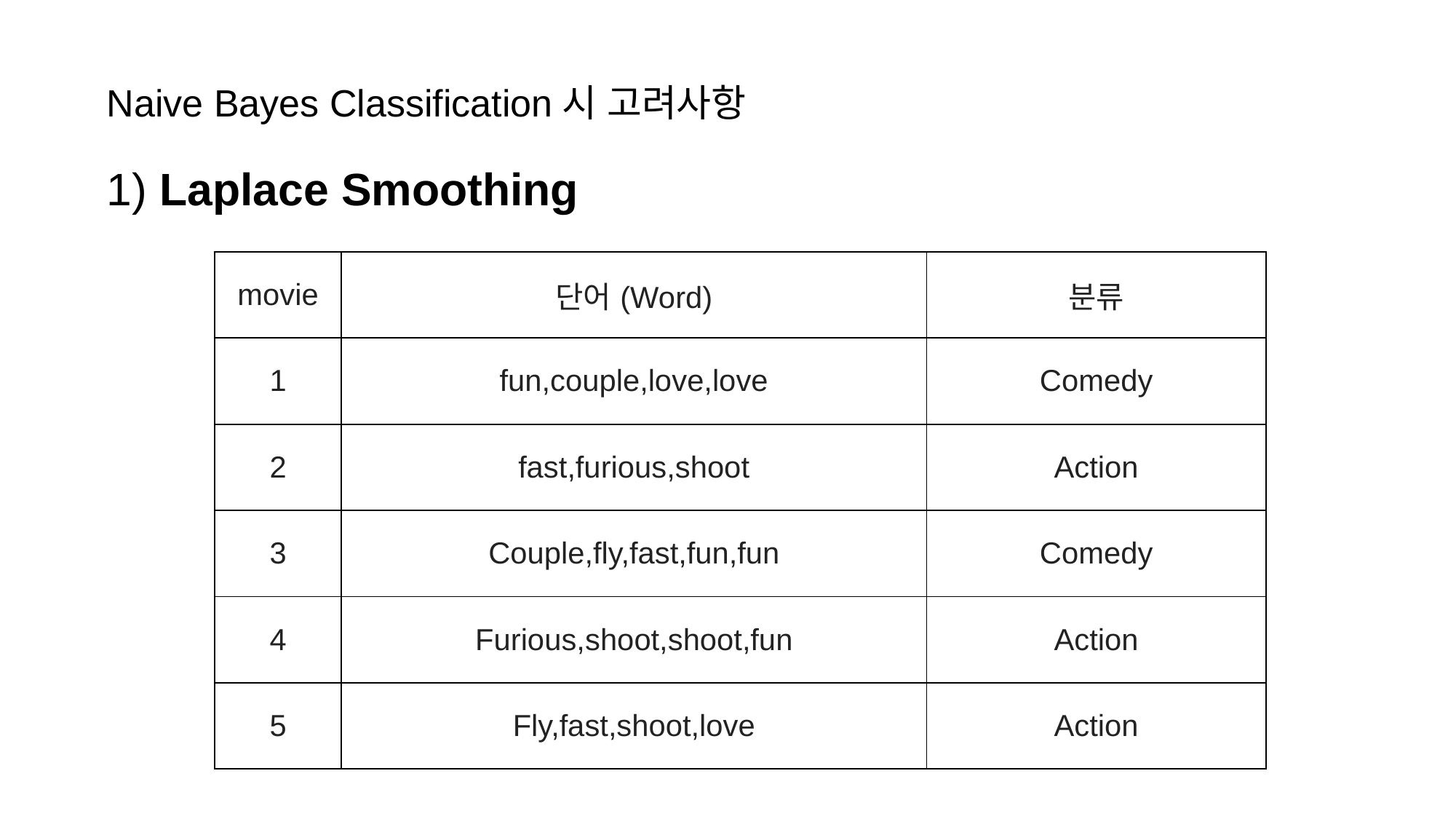

Naive Bayes Classification시 고려사항
# 1) Laplace Smoothing
| movie | 단어(Word) | 분류 |
| --- | --- | --- |
| 1 | fun,couple,love,love | Comedy |
| 2 | fast,furious,shoot | Action |
| 3 | Couple,fly,fast,fun,fun | Comedy |
| 4 | Furious,shoot,shoot,fun | Action |
| 5 | Fly,fast,shoot,love | Action |